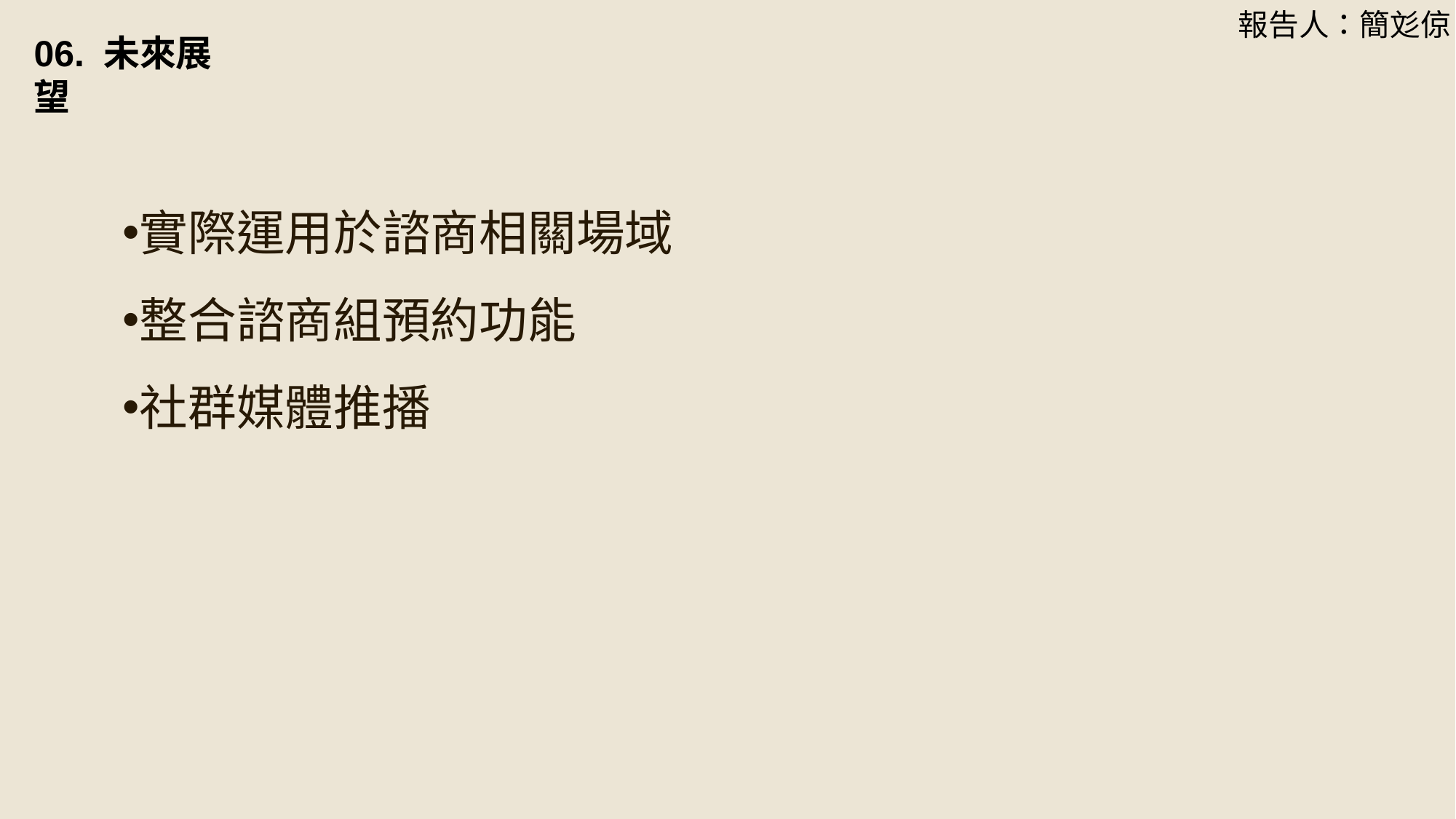

報告人：簡彣倞
06. 未來展望
實際運用於諮商相關場域
整合諮商組預約功能
社群媒體推播